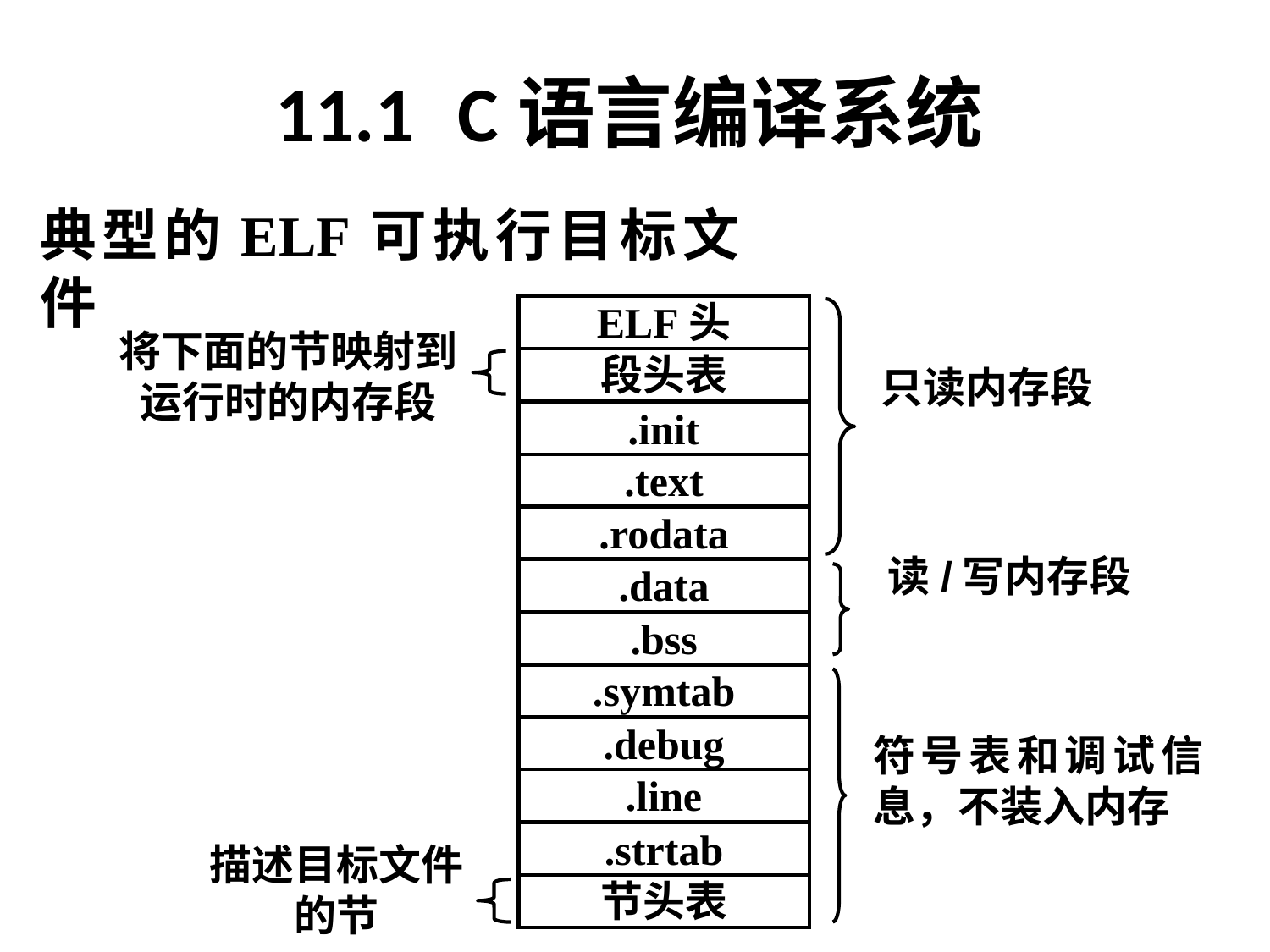

# 11.1  C语言编译系统
典型的ELF可执行目标文件
ELF头

将下面的节映射到运行时的内存段
段头表

只读内存段
.init
.text
.rodata
读/写内存段

.data

.bss
.symtab

.debug
符号表和调试信息，不装入内存
.line
.strtab
描述目标文件的节
节头表